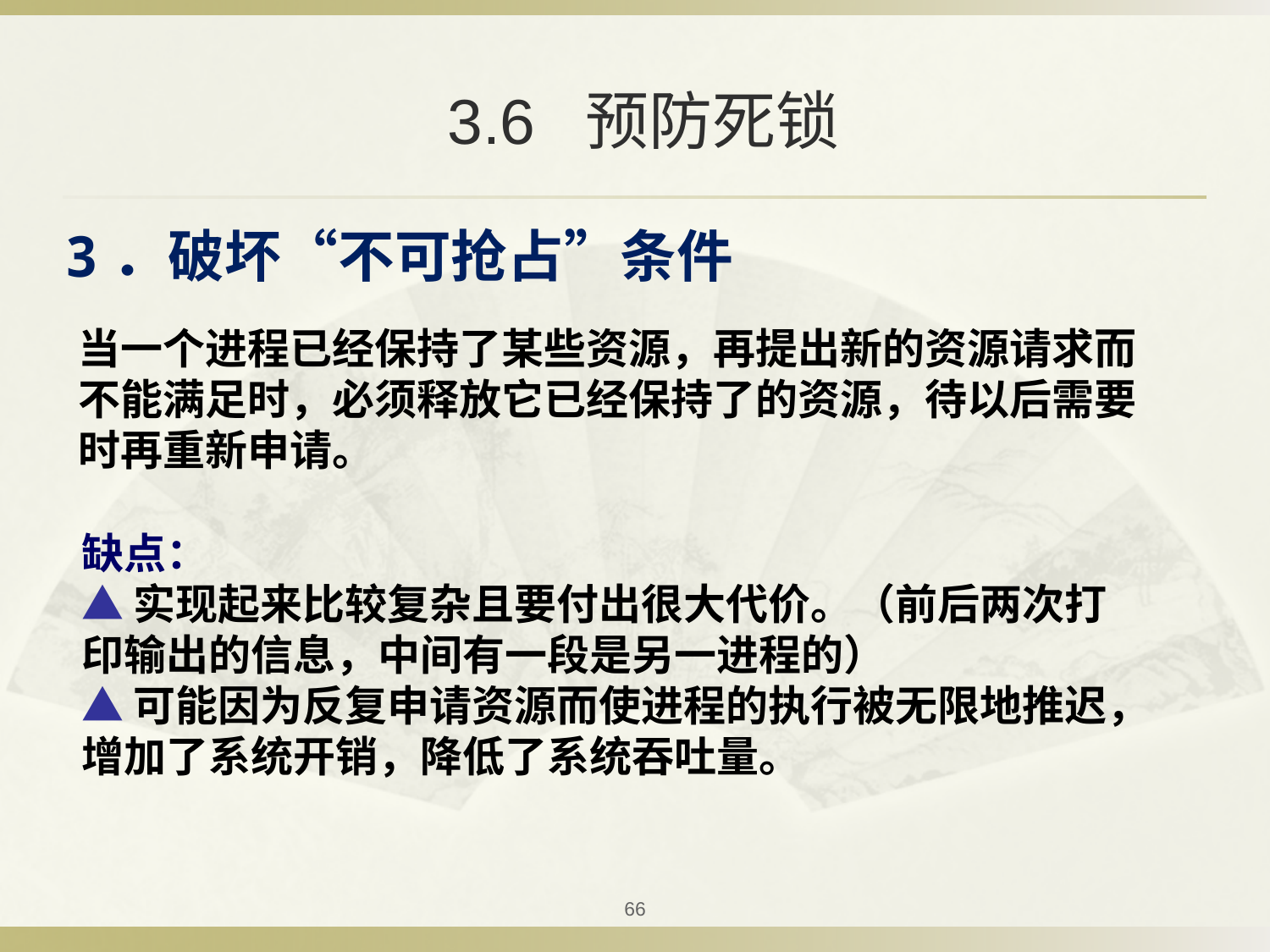

3.6  预防死锁
# 3．破坏“不可抢占”条件
当一个进程已经保持了某些资源，再提出新的资源请求而不能满足时，必须释放它已经保持了的资源，待以后需要时再重新申请。
缺点：
▲实现起来比较复杂且要付出很大代价。（前后两次打印输出的信息，中间有一段是另一进程的）
▲可能因为反复申请资源而使进程的执行被无限地推迟，增加了系统开销，降低了系统吞吐量。
66